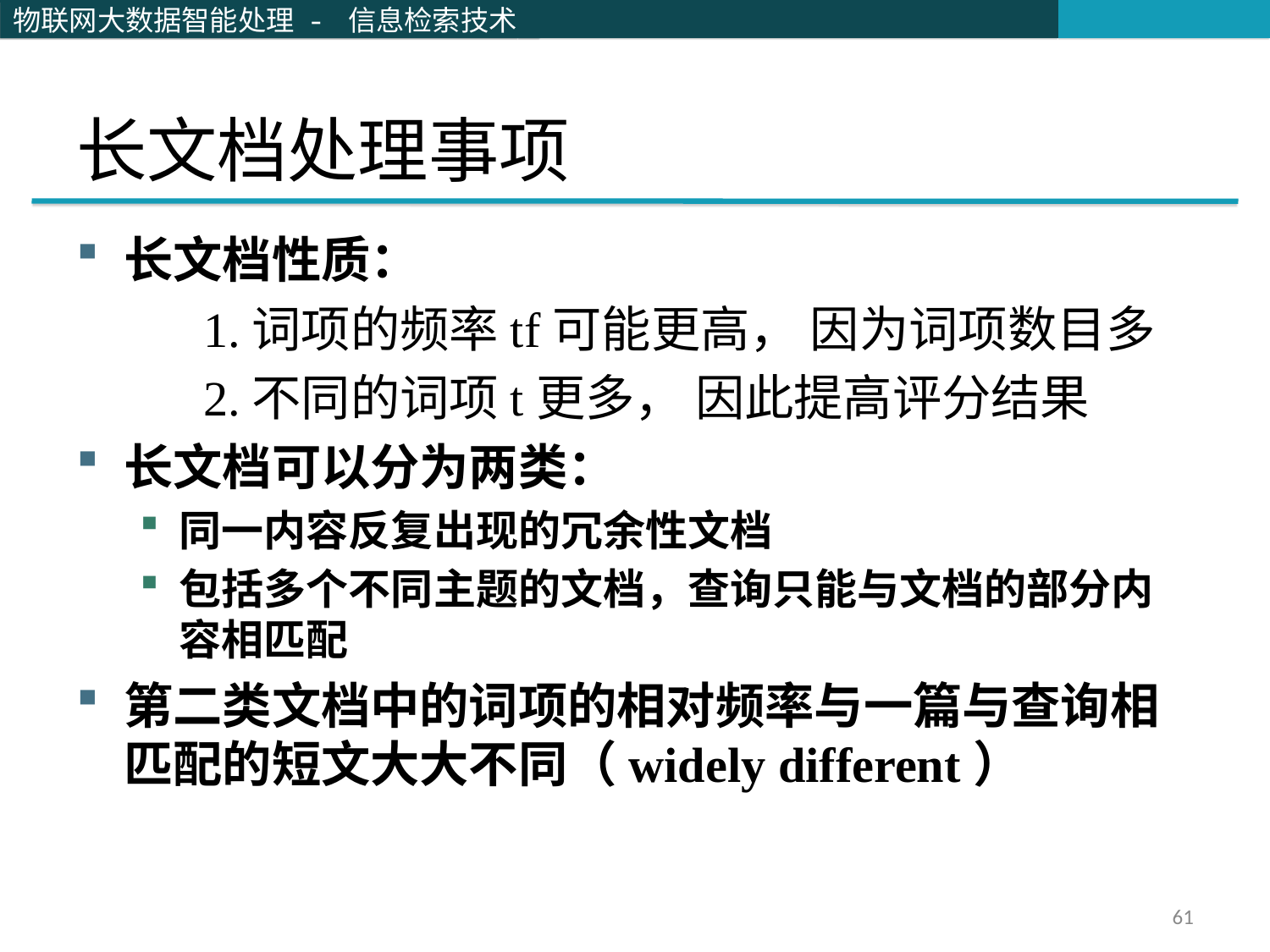

# 长文档处理事项
长文档性质：
	1.词项的频率tf可能更高， 因为词项数目多
	2.不同的词项t更多， 因此提高评分结果
长文档可以分为两类：
同一内容反复出现的冗余性文档
包括多个不同主题的文档，查询只能与文档的部分内容相匹配
第二类文档中的词项的相对频率与一篇与查询相匹配的短文大大不同（widely different）

61